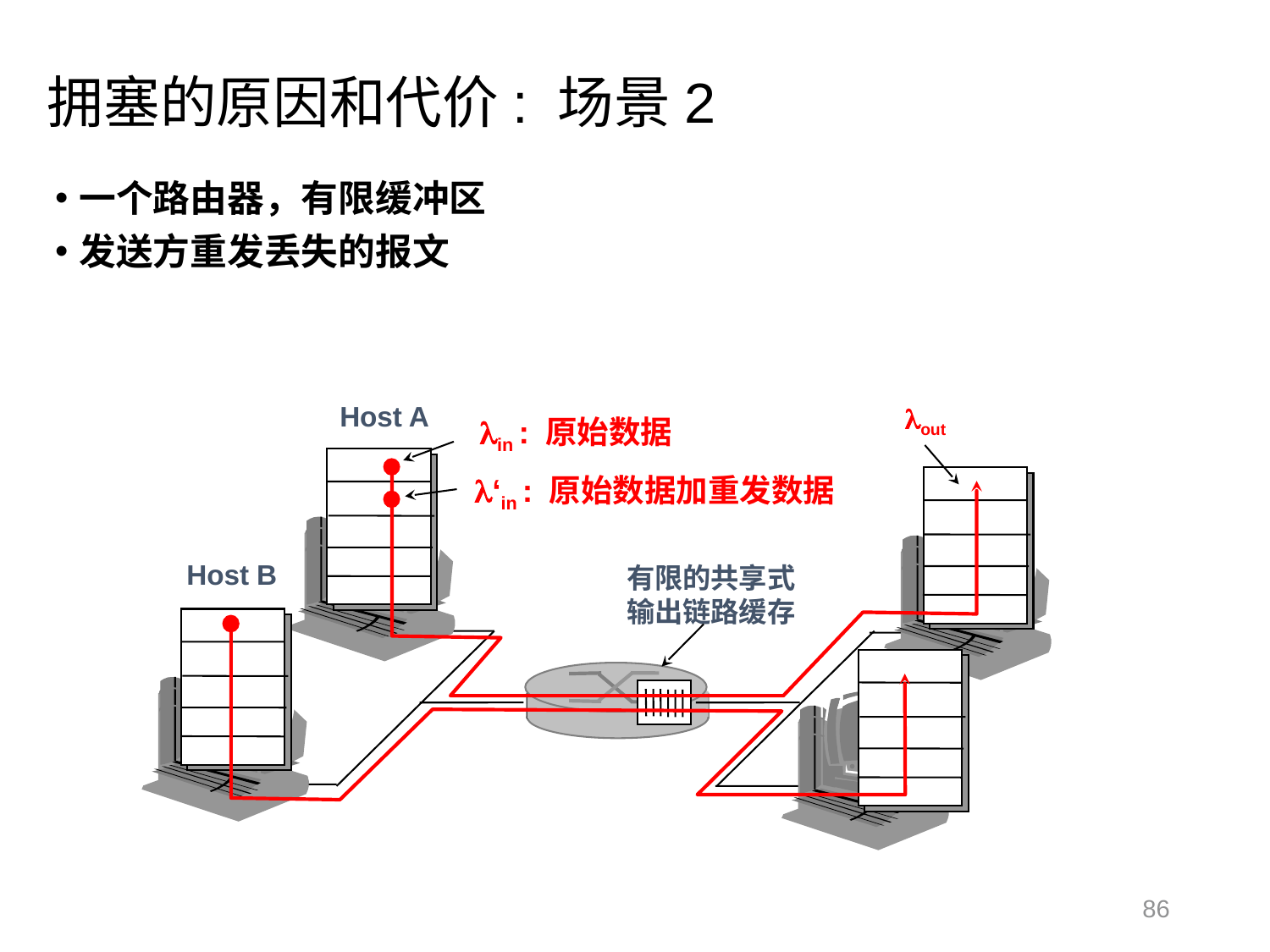

# 拥塞的原因和代价: 场景2
一个路由器，有限缓冲区
发送方重发丢失的报文

Host A
λout
λin : 原始数据

λ‘in : 原始数据加重发数据

Host B
有限的共享式输出链路缓存

86